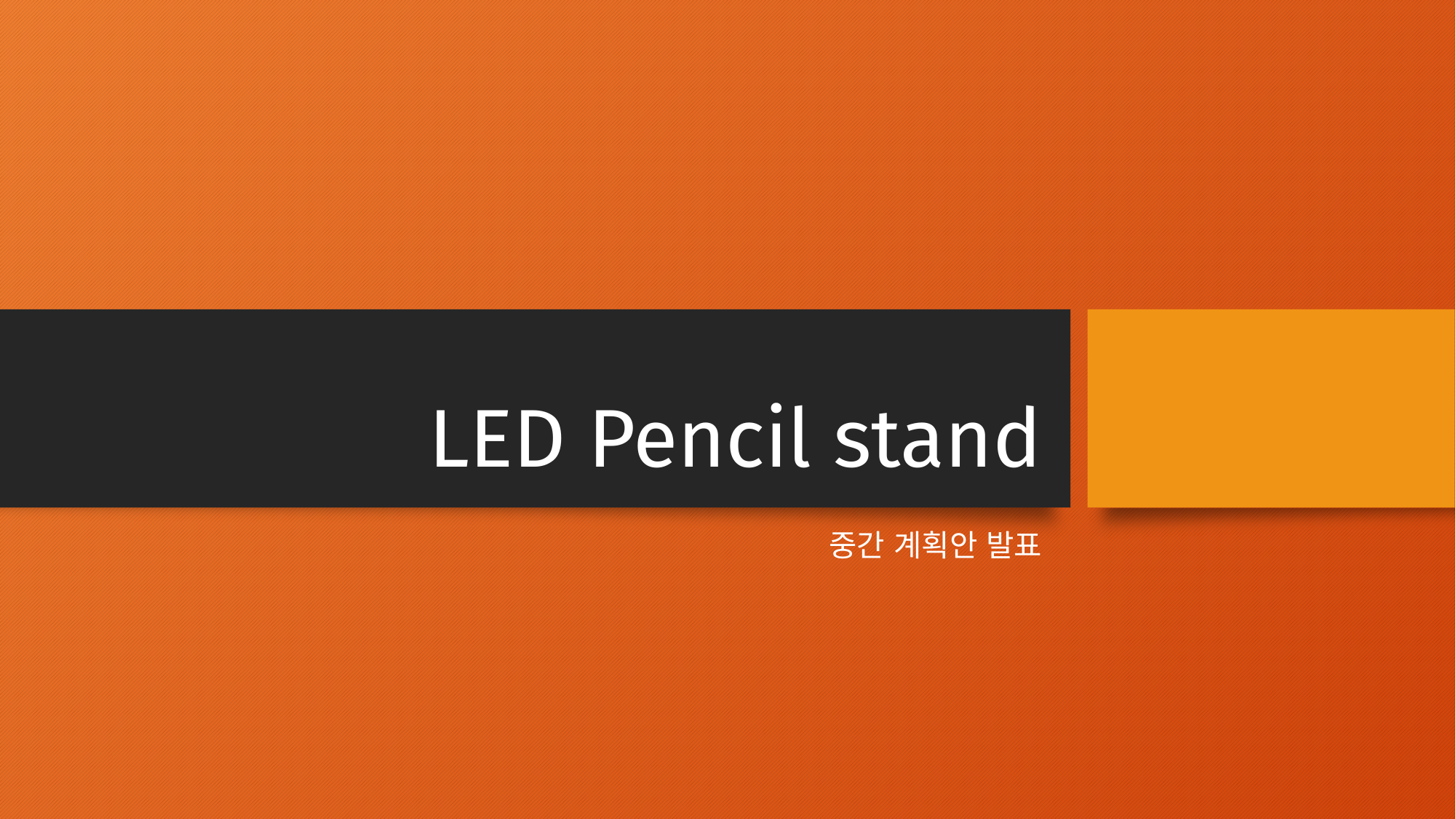

# LED Pencil stand
중간 계획안 발표